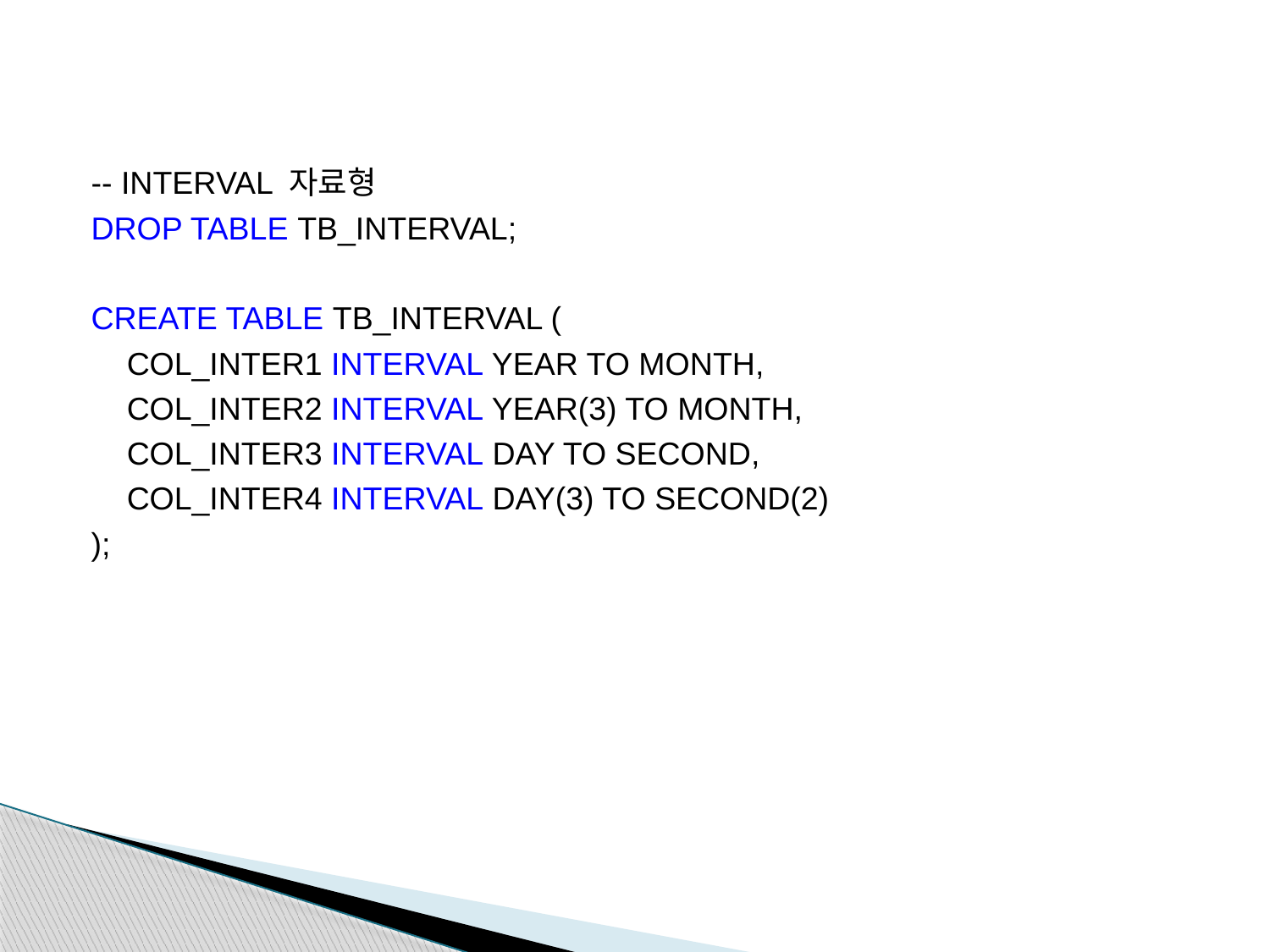

-- INTERVAL 자료형
DROP TABLE TB_INTERVAL;

CREATE TABLE TB_INTERVAL (
    COL_INTER1 INTERVAL YEAR TO MONTH,
    COL_INTER2 INTERVAL YEAR(3) TO MONTH,
    COL_INTER3 INTERVAL DAY TO SECOND,
    COL_INTER4 INTERVAL DAY(3) TO SECOND(2)
);